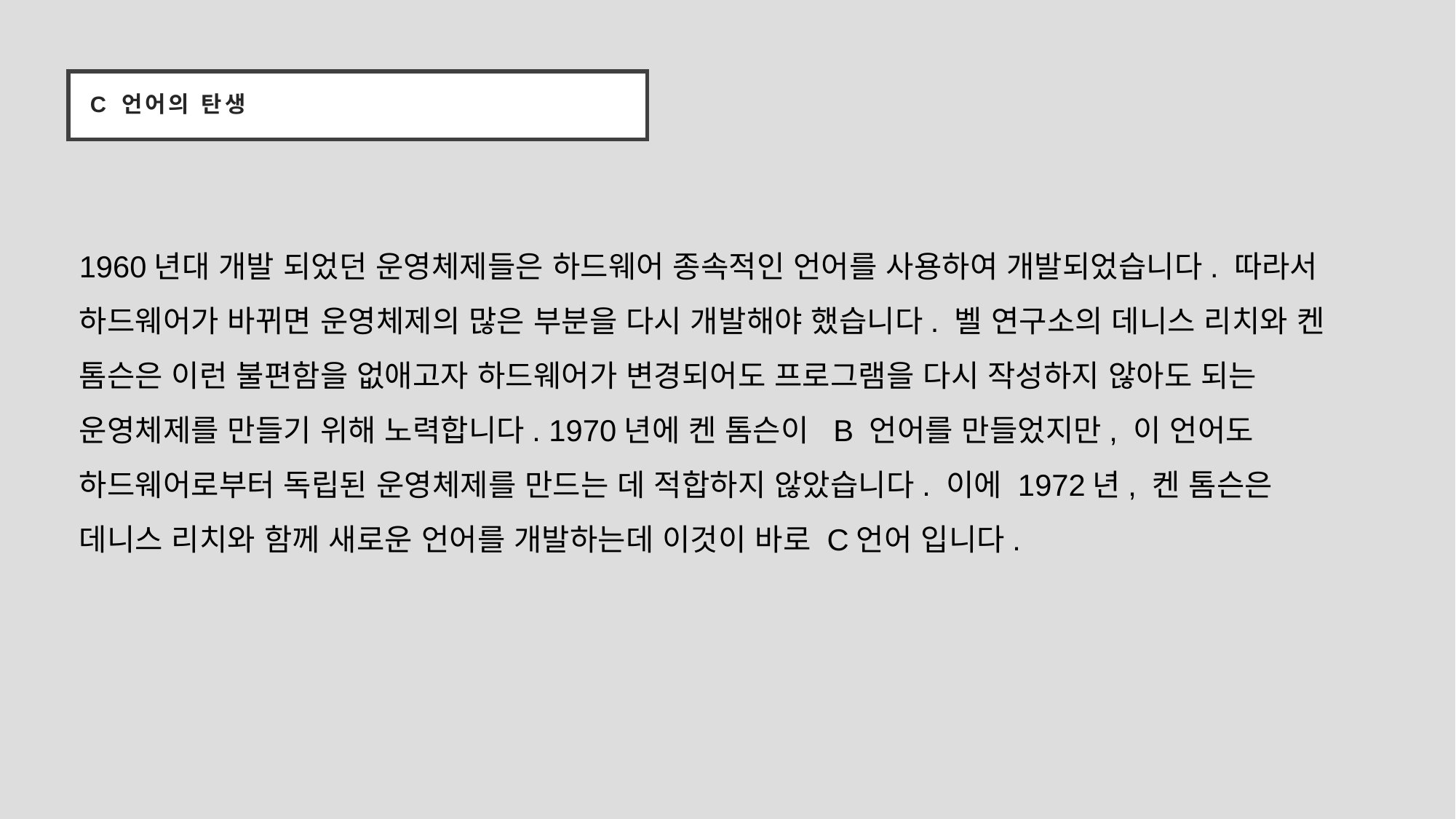

# C 언어의 탄생
1960년대 개발 되었던 운영체제들은 하드웨어 종속적인 언어를 사용하여 개발되었습니다. 따라서 하드웨어가 바뀌면 운영체제의 많은 부분을 다시 개발해야 했습니다. 벨 연구소의 데니스 리치와 켄 톰슨은 이런 불편함을 없애고자 하드웨어가 변경되어도 프로그램을 다시 작성하지 않아도 되는 운영체제를 만들기 위해 노력합니다. 1970년에 켄 톰슨이  B 언어를 만들었지만, 이 언어도 하드웨어로부터 독립된 운영체제를 만드는 데 적합하지 않았습니다. 이에 1972년, 켄 톰슨은 데니스 리치와 함께 새로운 언어를 개발하는데 이것이 바로 C언어 입니다.